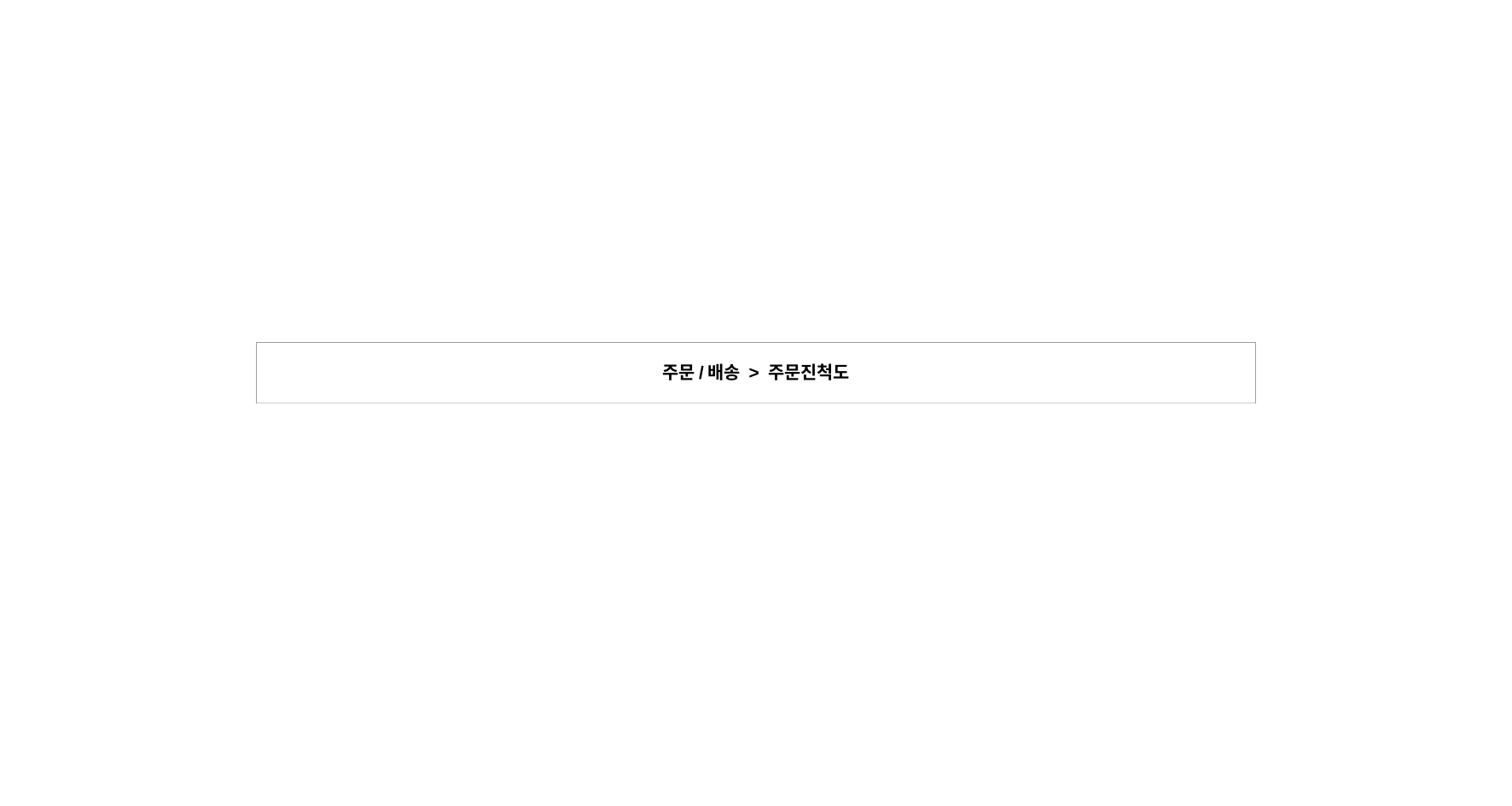

| 주문/배송 > 주문진척도 |
| --- |